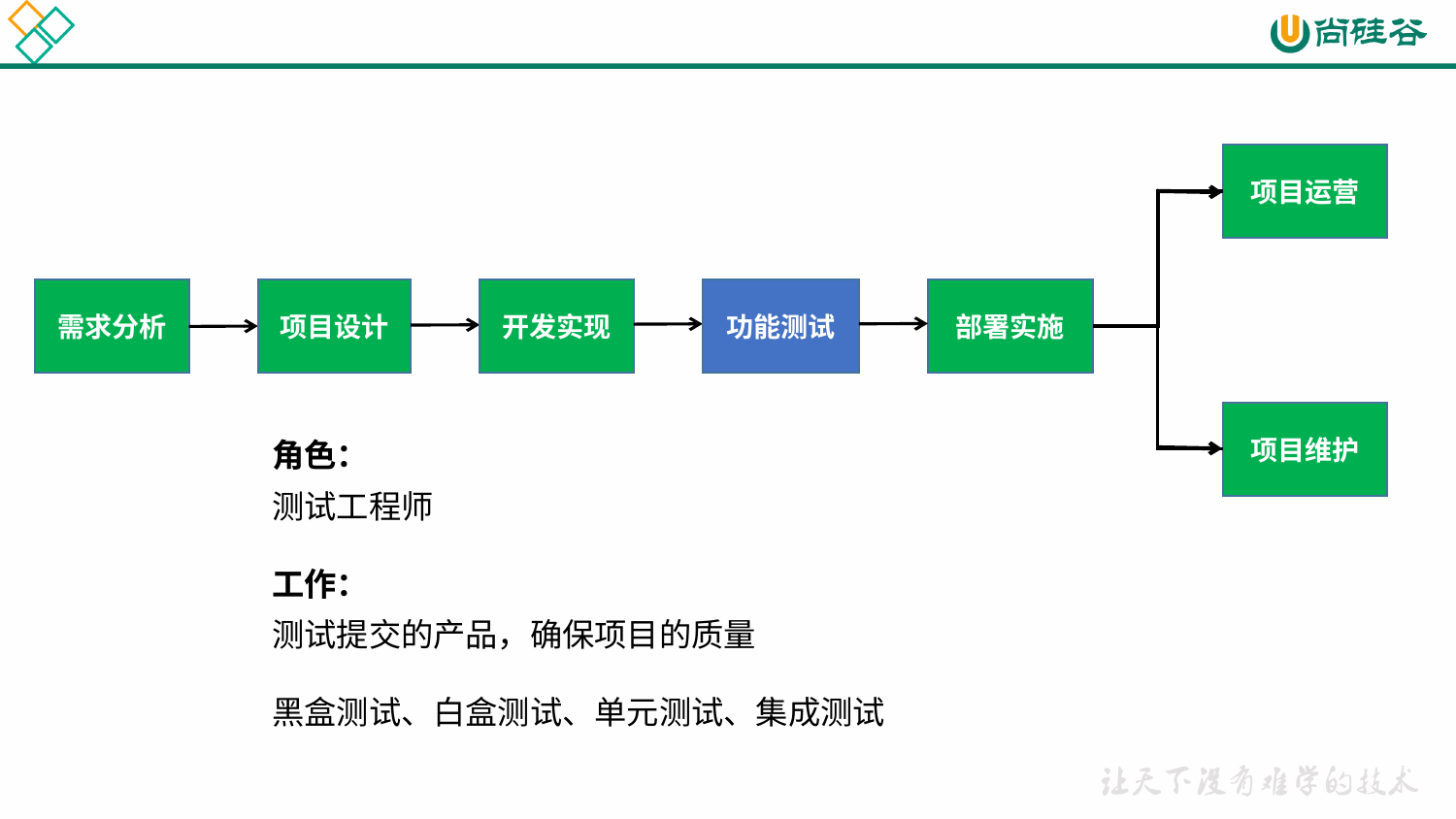

项目运营
需求分析
项目设计
开发实现
功能测试
部署实施
项目维护
角色：
测试工程师

工作：
测试提交的产品，确保项目的质量

黑盒测试、白盒测试、单元测试、集成测试